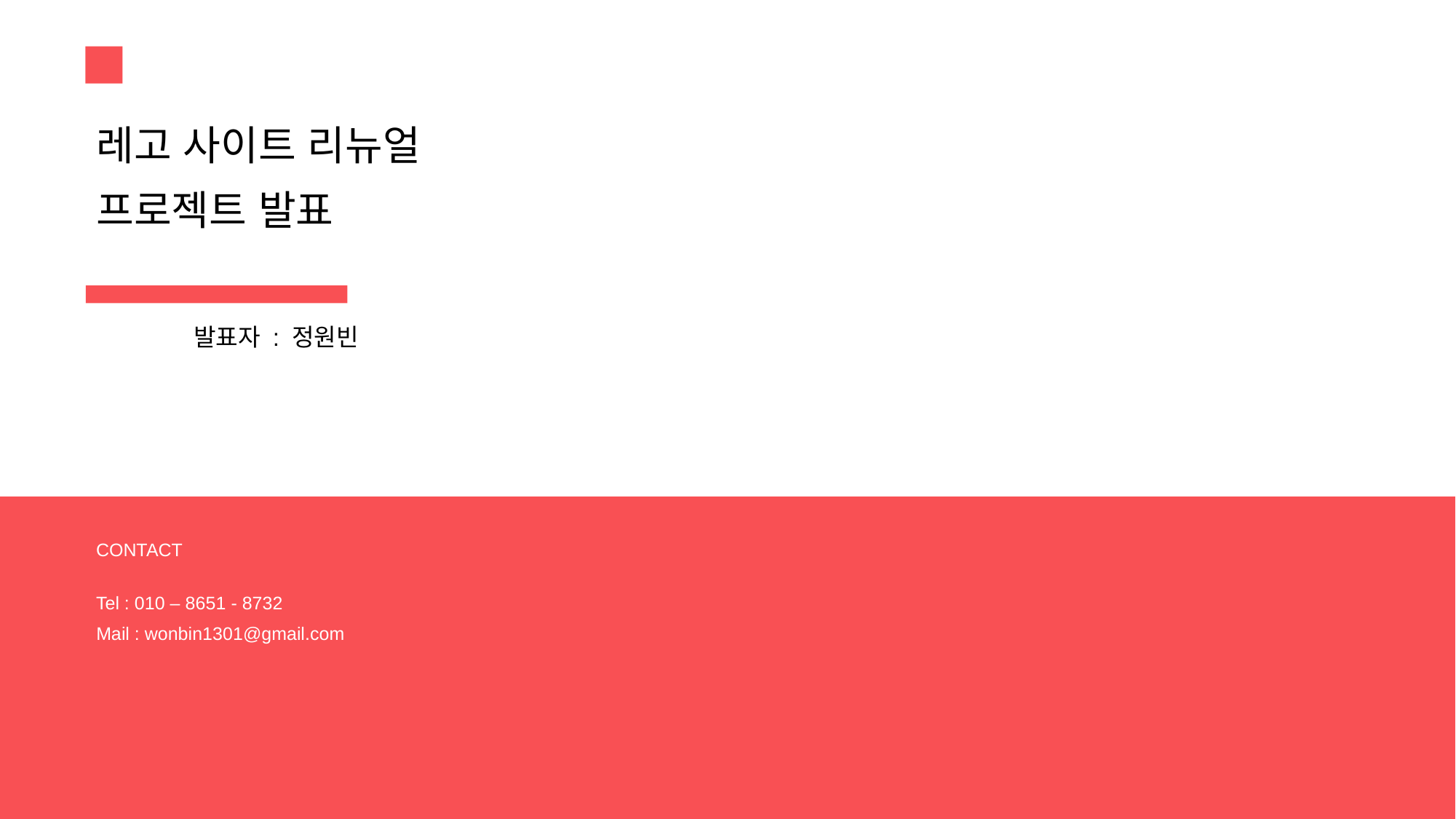

레고 사이트 리뉴얼
프로젝트 발표

발표자 : 정원빈

CONTACT
Tel : 010 – 8651 - 8732
Mail : wonbin1301@gmail.com